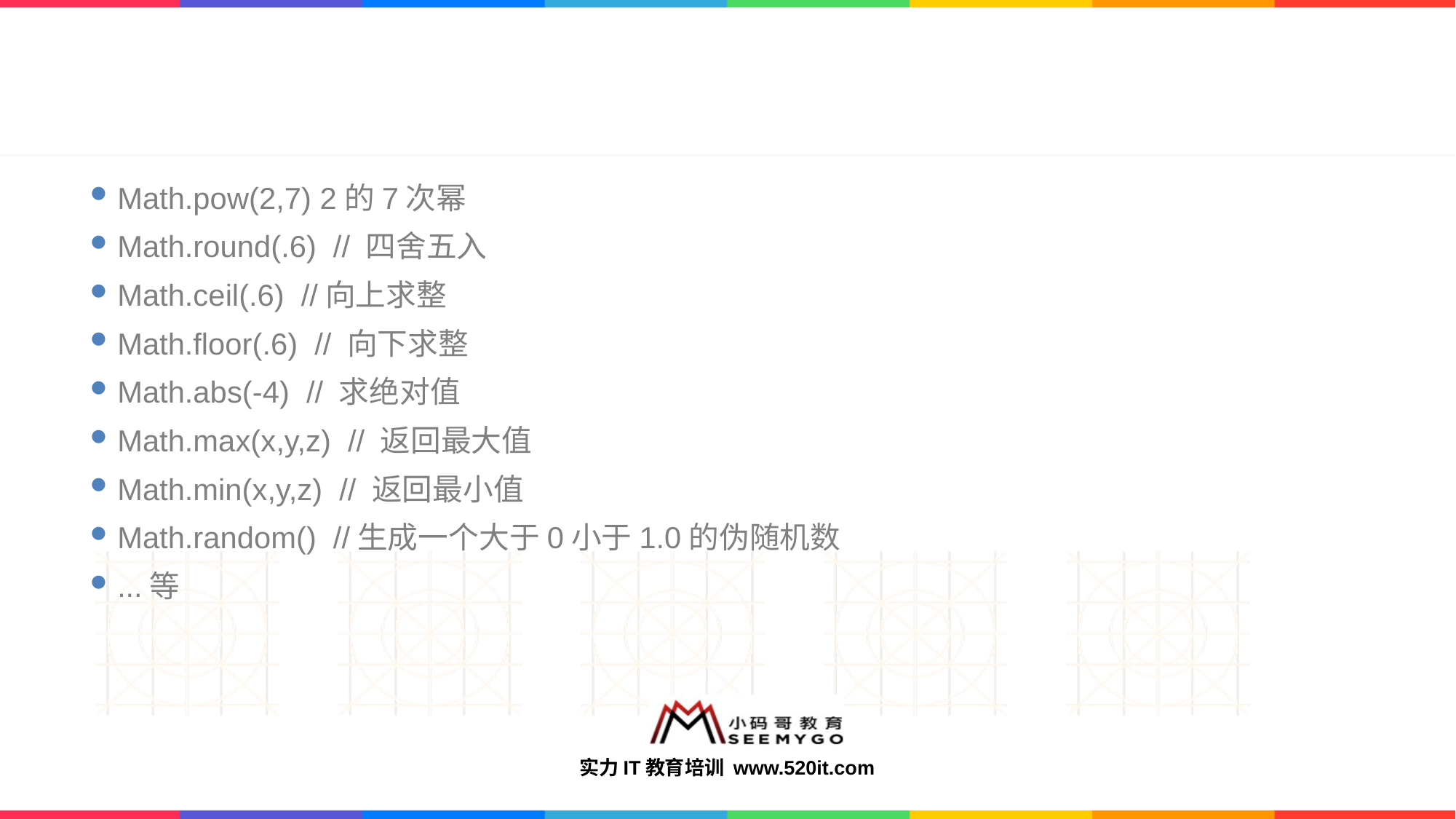

#
Math.pow(2,7) 2的7次幂
Math.round(.6)  // 四舍五入
Math.ceil(.6)  //向上求整
Math.floor(.6)  // 向下求整
Math.abs(-4)  // 求绝对值
Math.max(x,y,z)  // 返回最大值
Math.min(x,y,z)  // 返回最小值
Math.random()  //生成一个大于0小于1.0的伪随机数
...等